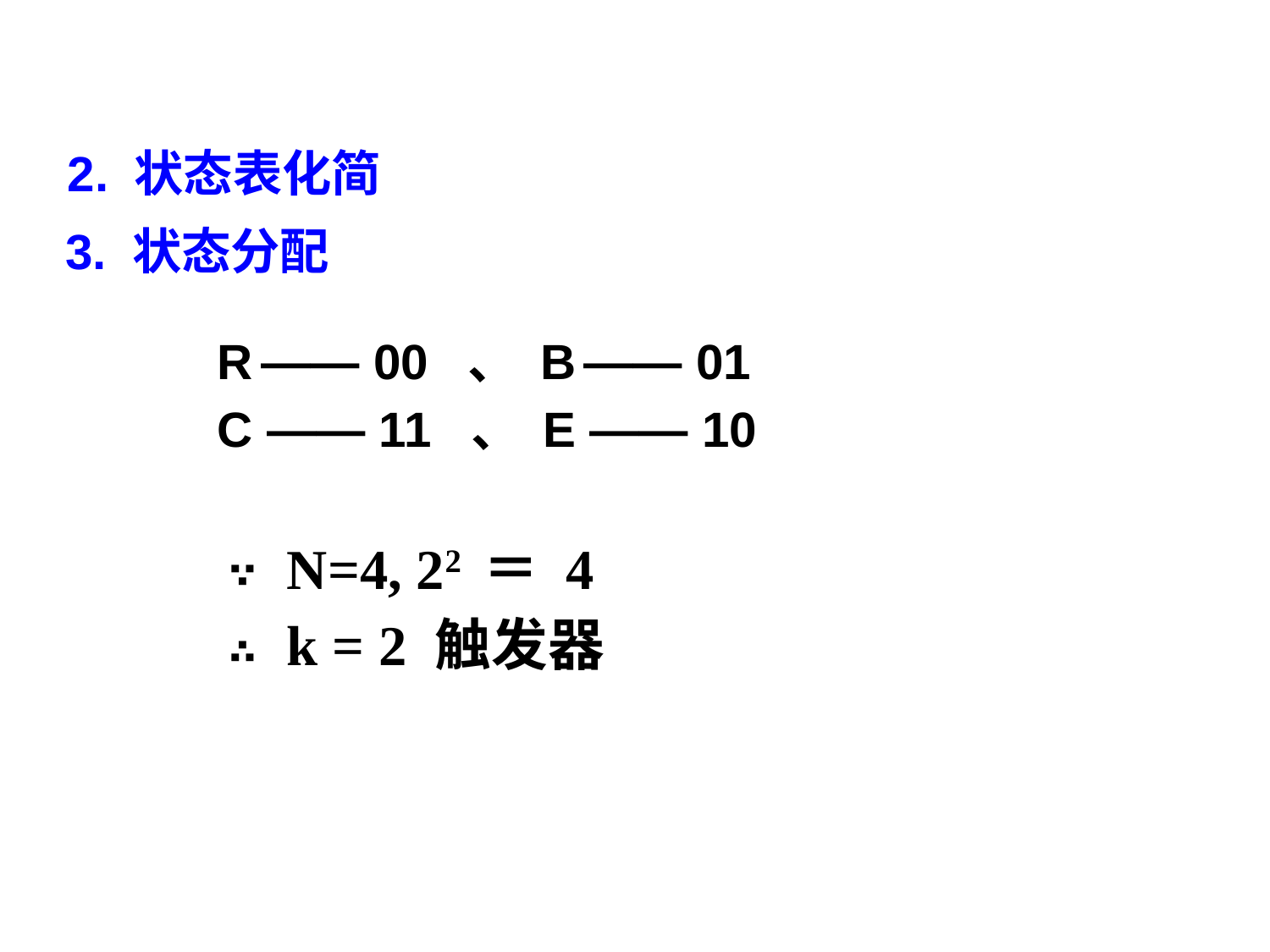

2. 状态表化简
3. 状态分配
R —— 00  、 B —— 01
C —— 11  、 E —— 10
∵  N=4, 22 ＝ 4
∴  k = 2 触发器